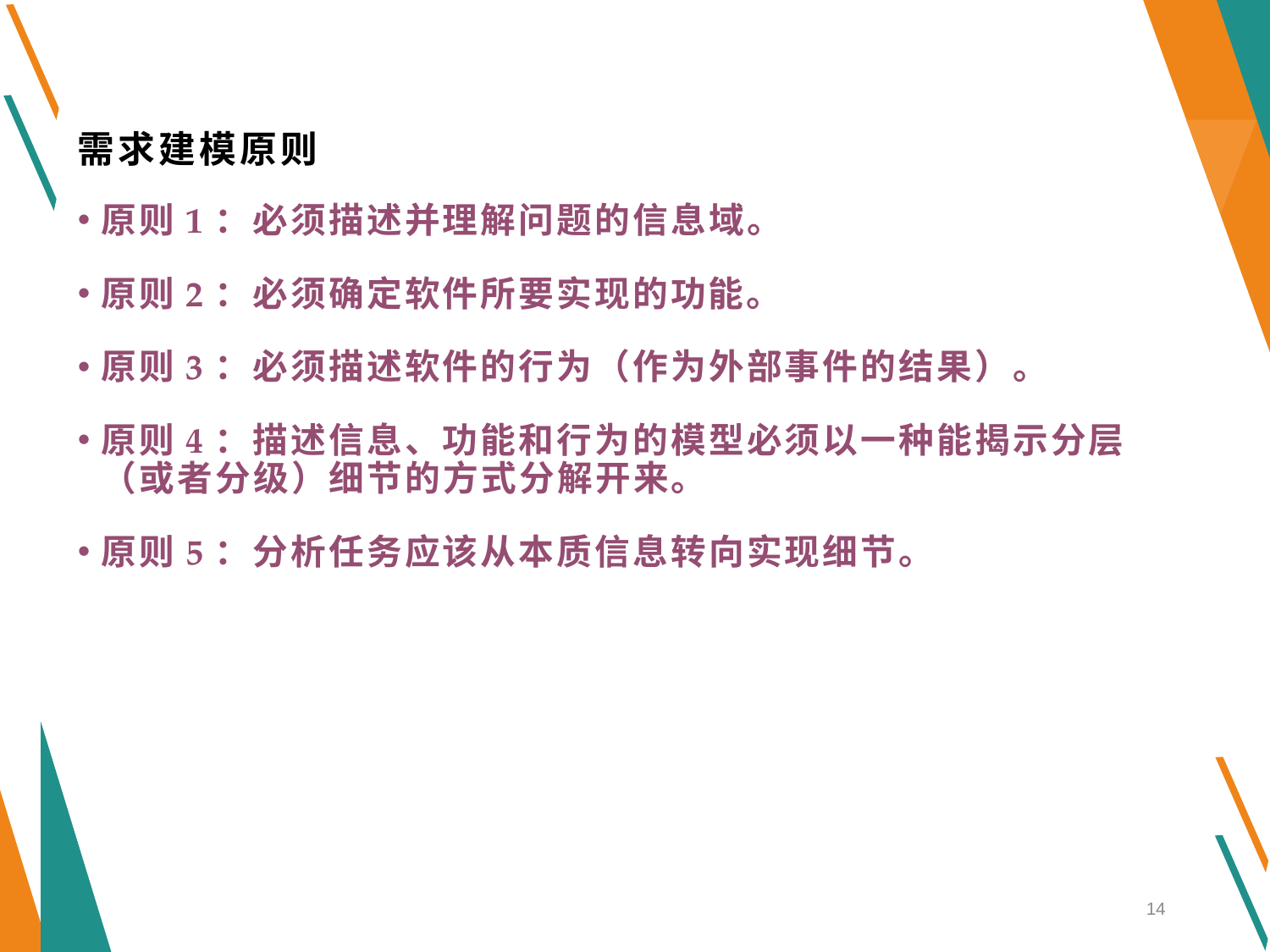

# 需求建模原则
原则1：必须描述并理解问题的信息域。
原则2：必须确定软件所要实现的功能。
原则3：必须描述软件的行为（作为外部事件的结果）。
原则4：描述信息、功能和行为的模型必须以一种能揭示分层（或者分级）细节的方式分解开来。
原则5：分析任务应该从本质信息转向实现细节。
14